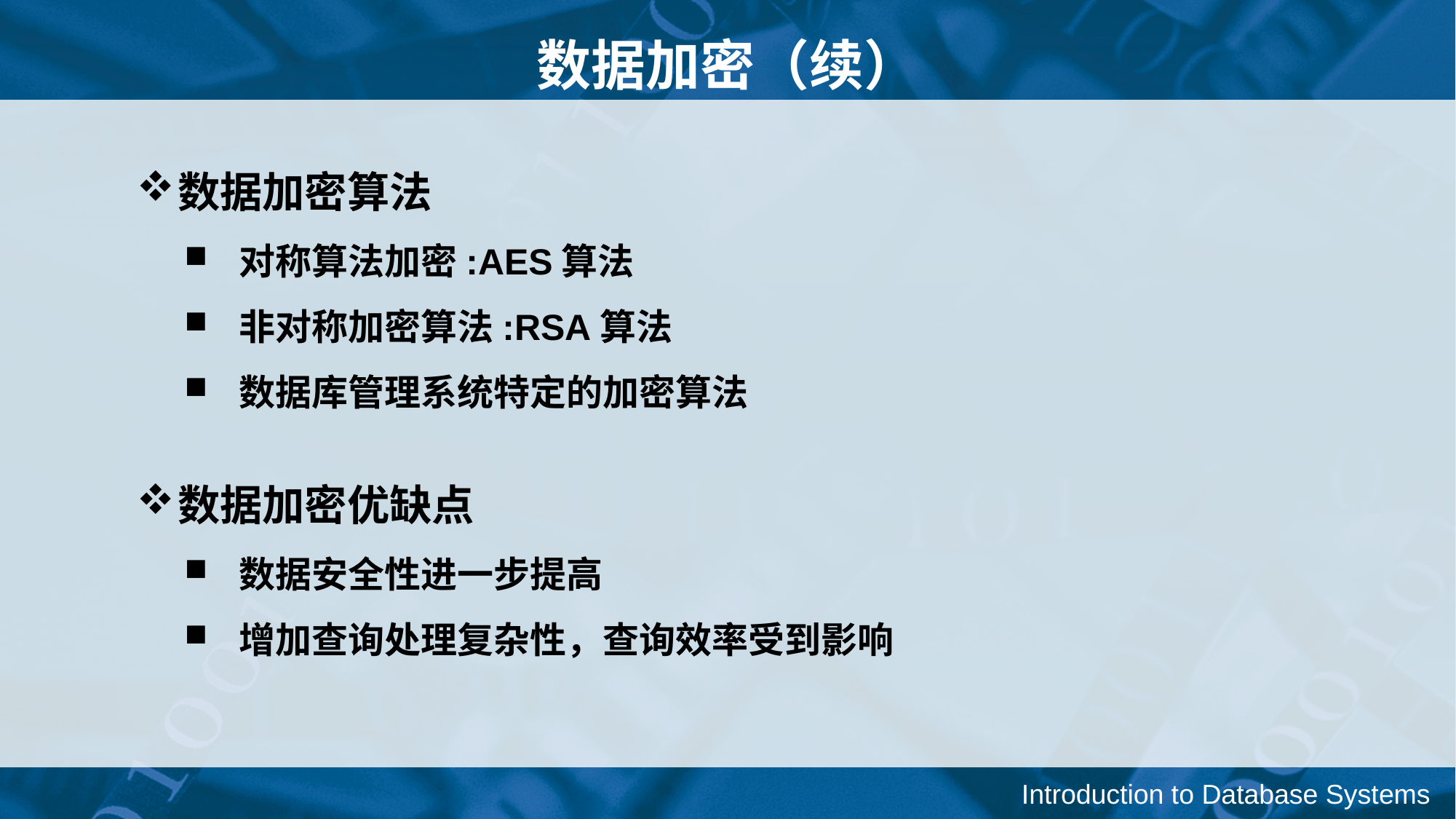

数据加密（续）
数据加密算法
对称算法加密:AES算法
非对称加密算法:RSA算法
数据库管理系统特定的加密算法

数据加密优缺点
数据安全性进一步提高
增加查询处理复杂性，查询效率受到影响